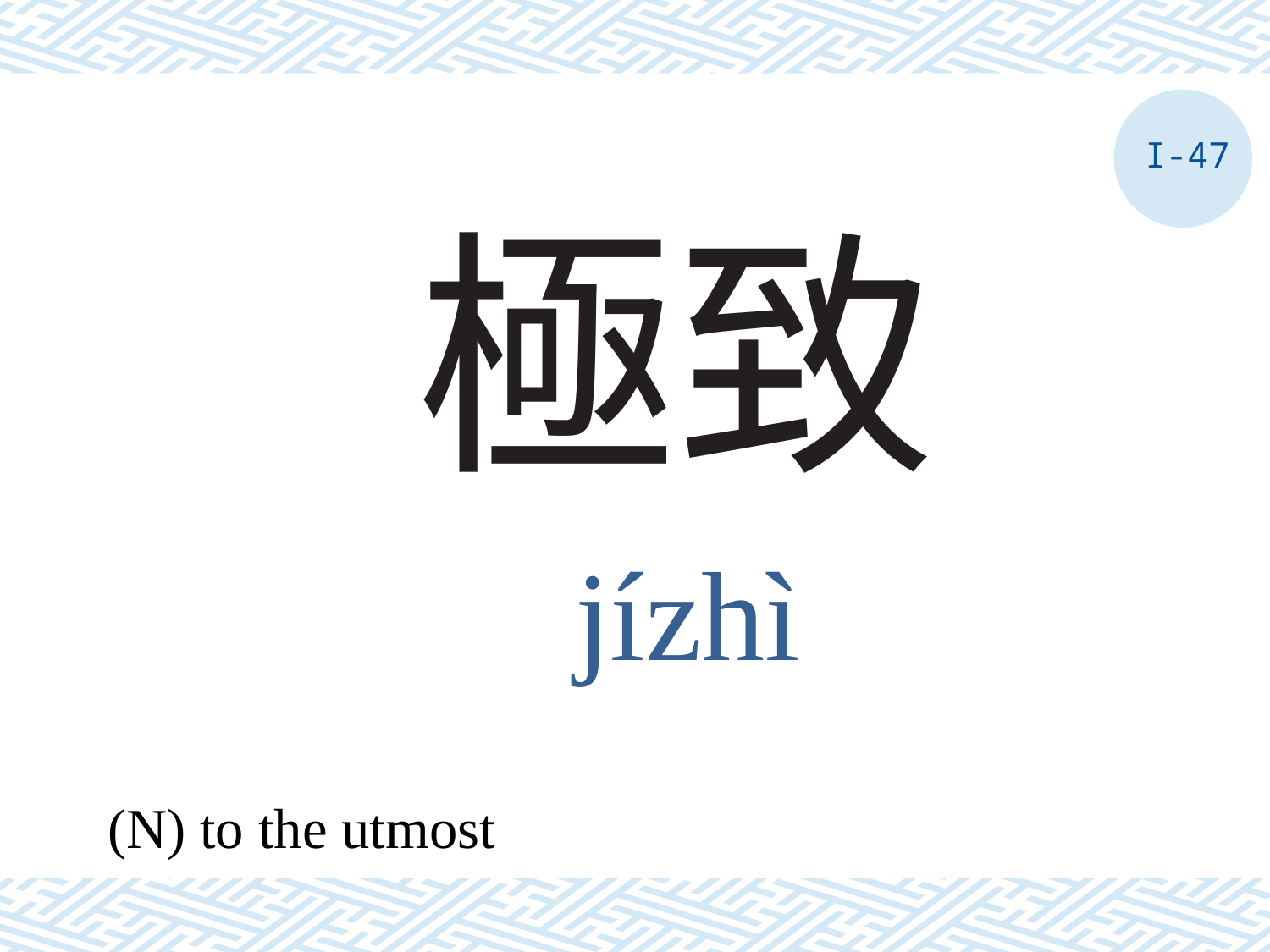

I-47

# 極致
jízhì
(N) to the utmost